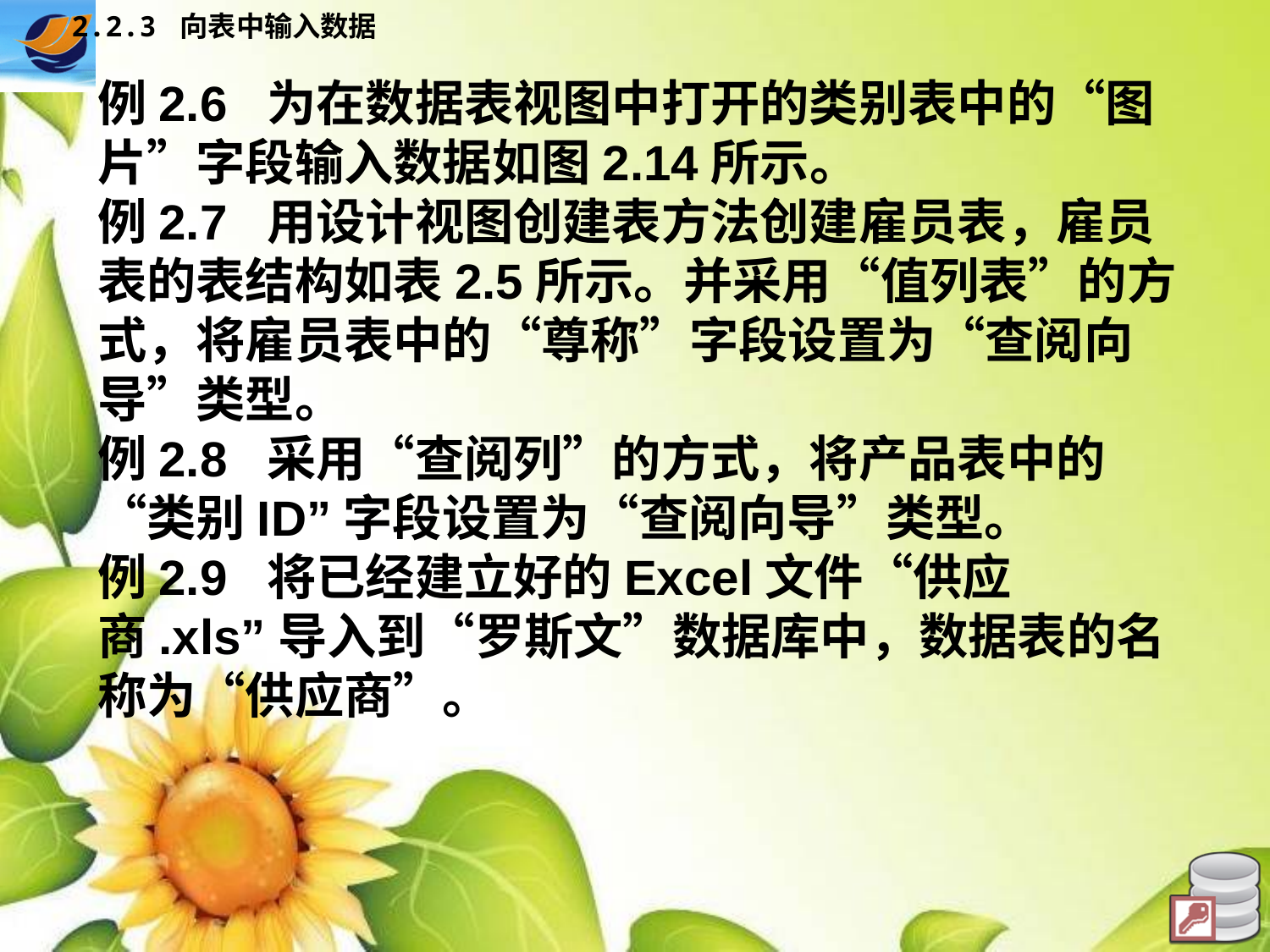

2.2.3 向表中输入数据
# 例2.6  为在数据表视图中打开的类别表中的“图片”字段输入数据如图2.14所示。 例2.7  用设计视图创建表方法创建雇员表，雇员表的表结构如表2.5所示。并采用“值列表”的方式，将雇员表中的“尊称”字段设置为“查阅向导”类型。 例2.8  采用“查阅列”的方式，将产品表中的“类别ID”字段设置为“查阅向导”类型。 例2.9  将已经建立好的Excel文件“供应商.xls”导入到“罗斯文”数据库中，数据表的名称为“供应商”。